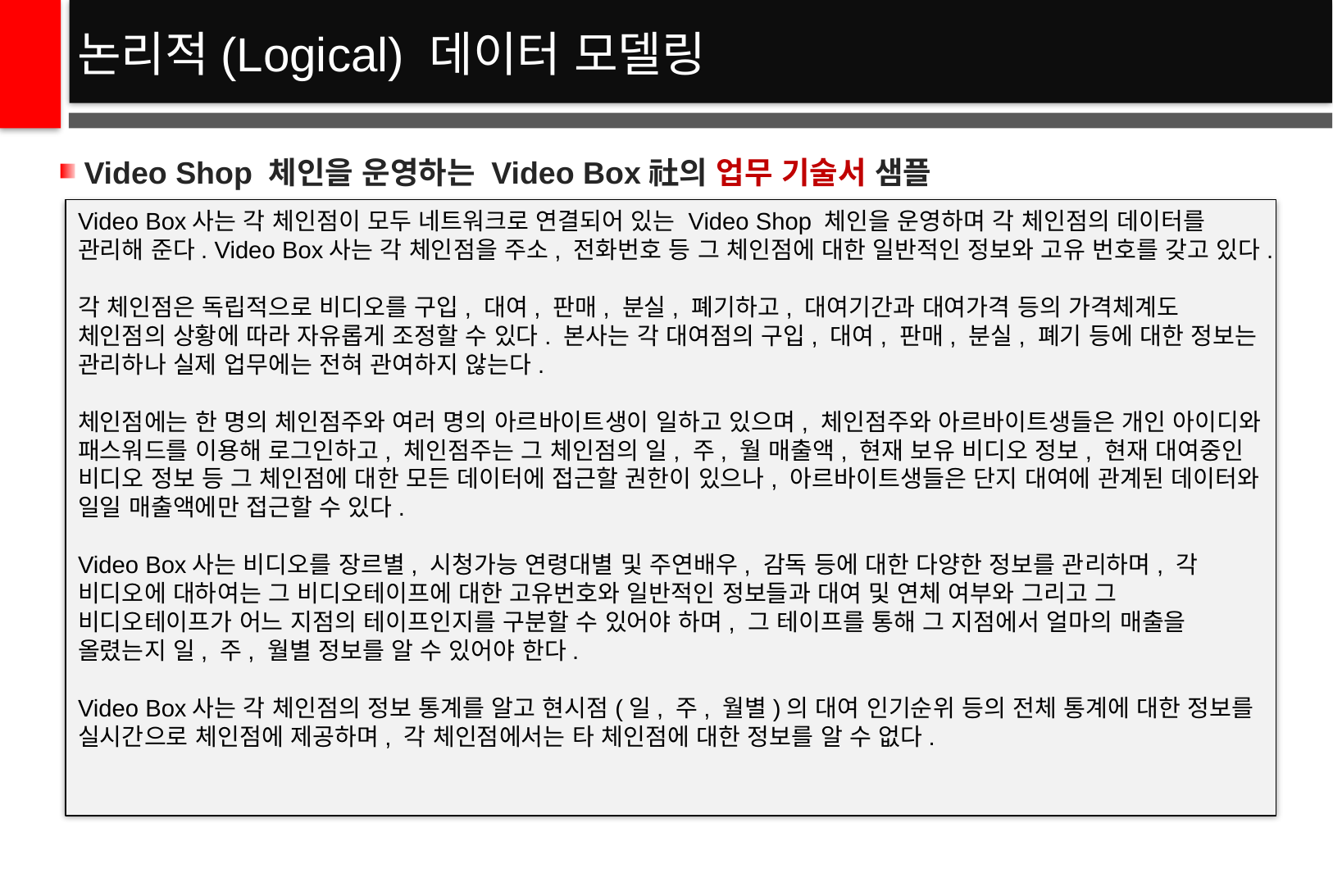

# 논리적(Logical) 데이터 모델링
Video Shop 체인을 운영하는 Video Box社의 업무 기술서 샘플
Video Box사는 각 체인점이 모두 네트워크로 연결되어 있는 Video Shop 체인을 운영하며 각 체인점의 데이터를 관리해 준다. Video Box사는 각 체인점을 주소, 전화번호 등 그 체인점에 대한 일반적인 정보와 고유 번호를 갖고 있다.

각 체인점은 독립적으로 비디오를 구입, 대여, 판매, 분실, 폐기하고, 대여기간과 대여가격 등의 가격체계도 체인점의 상황에 따라 자유롭게 조정할 수 있다. 본사는 각 대여점의 구입, 대여, 판매, 분실, 폐기 등에 대한 정보는 관리하나 실제 업무에는 전혀 관여하지 않는다.

체인점에는 한 명의 체인점주와 여러 명의 아르바이트생이 일하고 있으며, 체인점주와 아르바이트생들은 개인 아이디와 패스워드를 이용해 로그인하고, 체인점주는 그 체인점의 일, 주, 월 매출액, 현재 보유 비디오 정보, 현재 대여중인 비디오 정보 등 그 체인점에 대한 모든 데이터에 접근할 권한이 있으나, 아르바이트생들은 단지 대여에 관계된 데이터와 일일 매출액에만 접근할 수 있다.

Video Box사는 비디오를 장르별, 시청가능 연령대별 및 주연배우, 감독 등에 대한 다양한 정보를 관리하며, 각 비디오에 대하여는 그 비디오테이프에 대한 고유번호와 일반적인 정보들과 대여 및 연체 여부와 그리고 그 비디오테이프가 어느 지점의 테이프인지를 구분할 수 있어야 하며, 그 테이프를 통해 그 지점에서 얼마의 매출을 올렸는지 일, 주, 월별 정보를 알 수 있어야 한다.

Video Box사는 각 체인점의 정보 통계를 알고 현시점(일, 주, 월별)의 대여 인기순위 등의 전체 통계에 대한 정보를 실시간으로 체인점에 제공하며, 각 체인점에서는 타 체인점에 대한 정보를 알 수 없다.